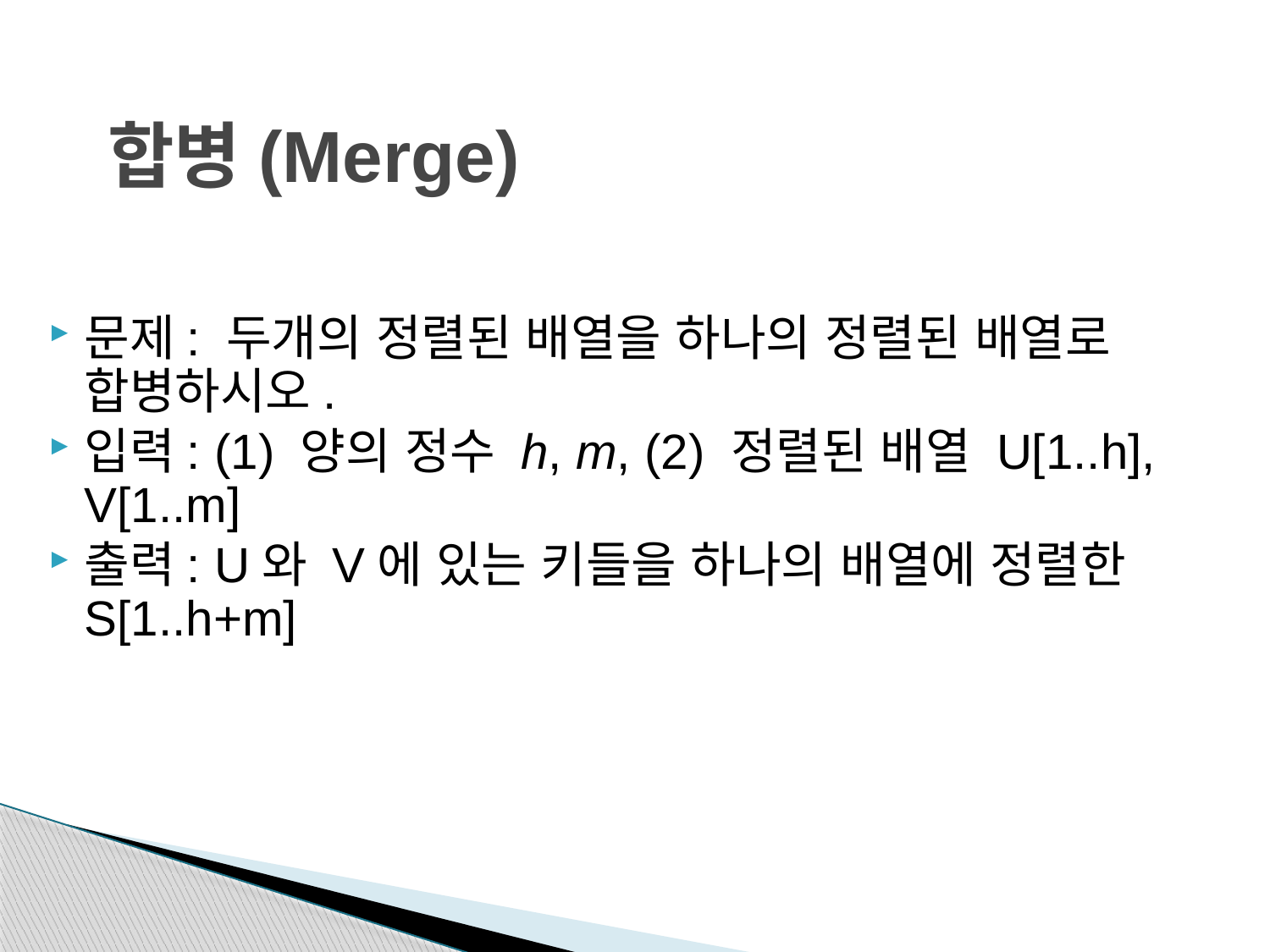

# 합병(Merge)
문제: 두개의 정렬된 배열을 하나의 정렬된 배열로 합병하시오.
입력: (1) 양의 정수 h, m, (2) 정렬된 배열 U[1..h], V[1..m]
출력: U와 V에 있는 키들을 하나의 배열에 정렬한 S[1..h+m]